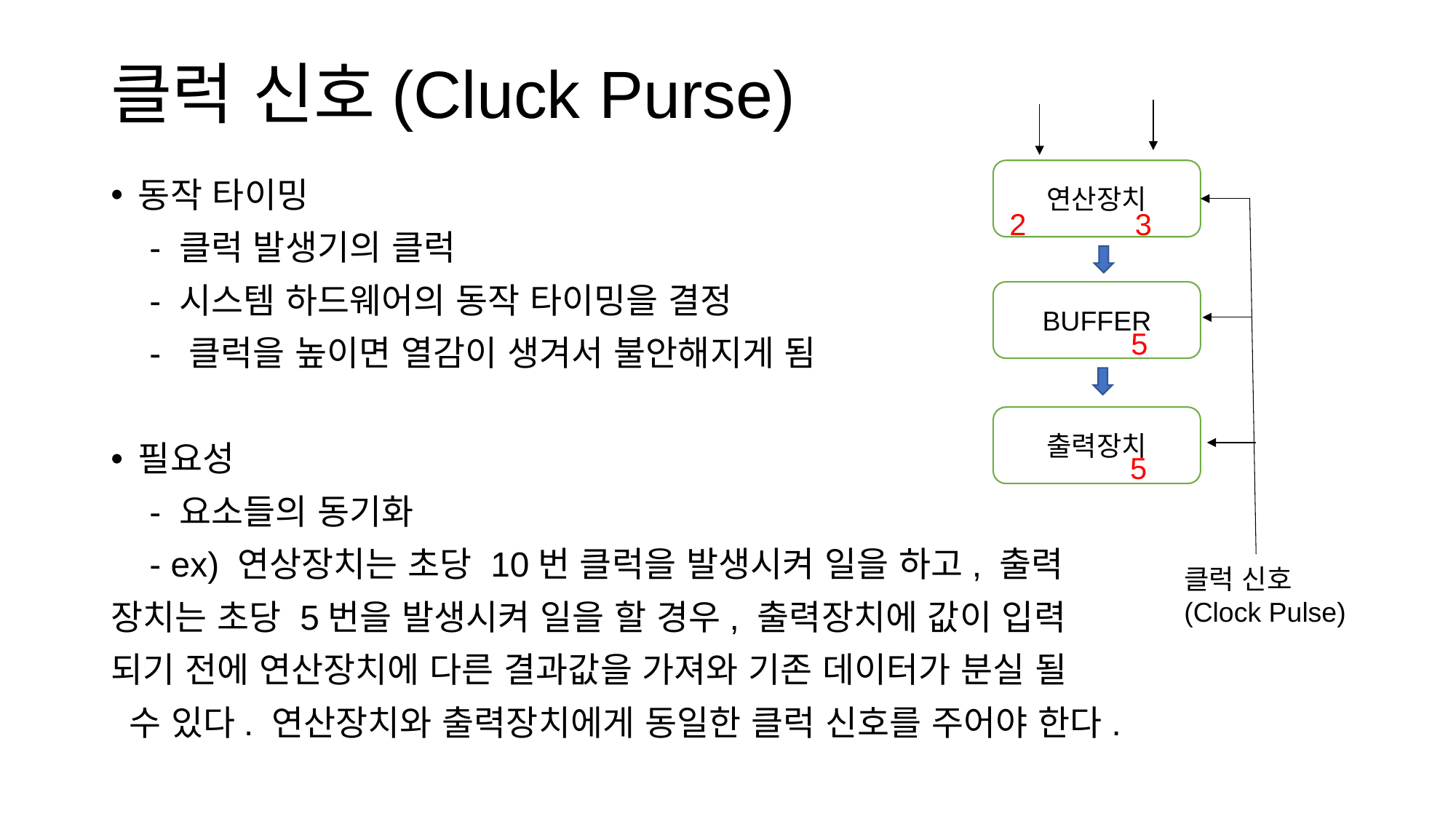

# 클럭 신호(Cluck Purse)
연산장치
동작 타이밍
    - 클럭 발생기의 클럭
    - 시스템 하드웨어의 동작 타이밍을 결정
    -  클럭을 높이면 열감이 생겨서 불안해지게 됨

필요성
    - 요소들의 동기화
    - ex) 연상장치는 초당 10번 클럭을 발생시켜 일을 하고, 출력
장치는 초당 5번을 발생시켜 일을 할 경우, 출력장치에 값이 입력
되기 전에 연산장치에 다른 결과값을 가져와 기존 데이터가 분실 될
 수 있다. 연산장치와 출력장치에게 동일한 클럭 신호를 주어야 한다.
2             3

BUFFER
              5

출력장치
              5
클럭 신호
(Clock Pulse)